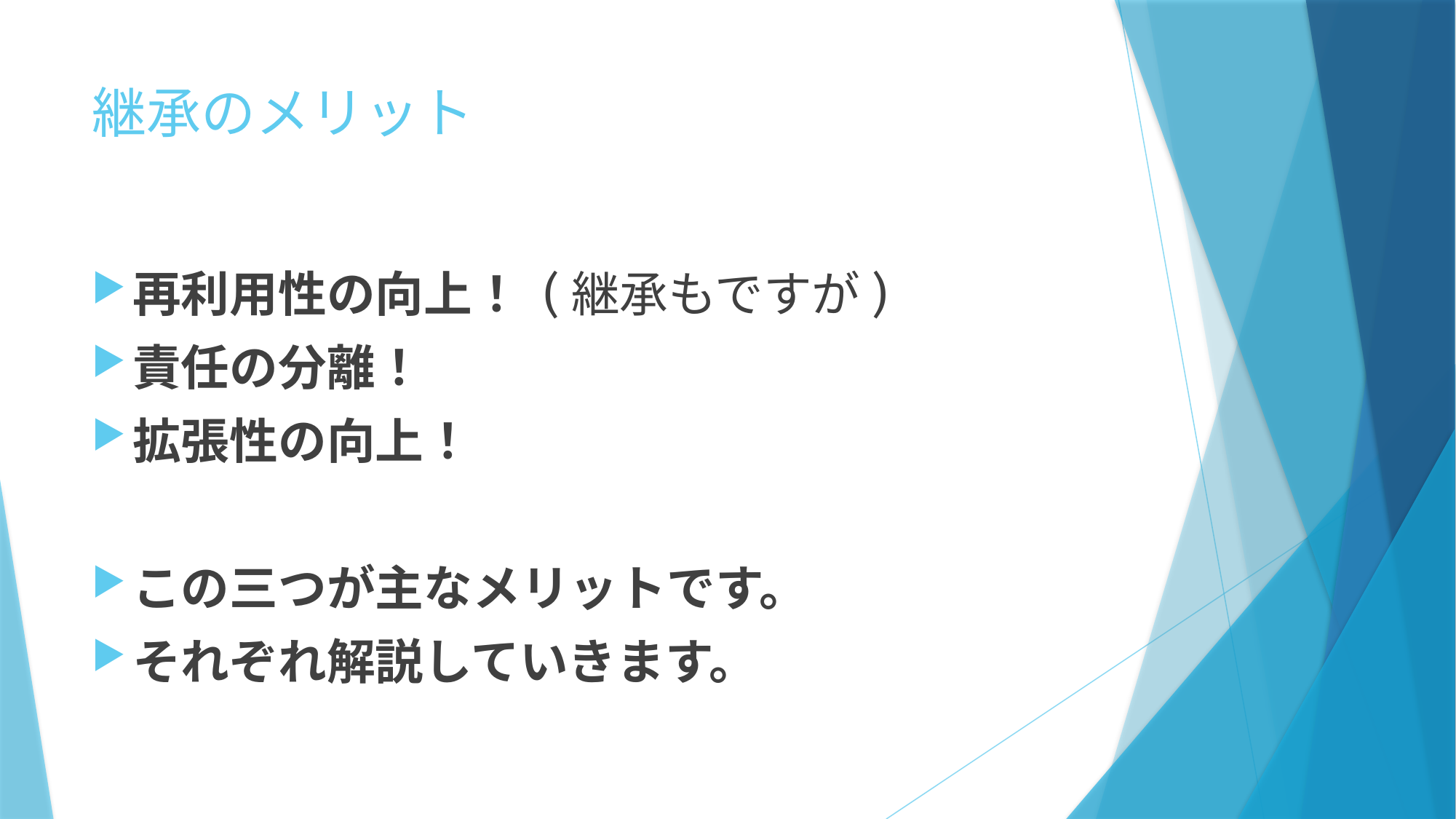

# 継承のメリット
再利用性の向上！ (継承もですが)
責任の分離！
拡張性の向上！

この三つが主なメリットです。
それぞれ解説していきます。